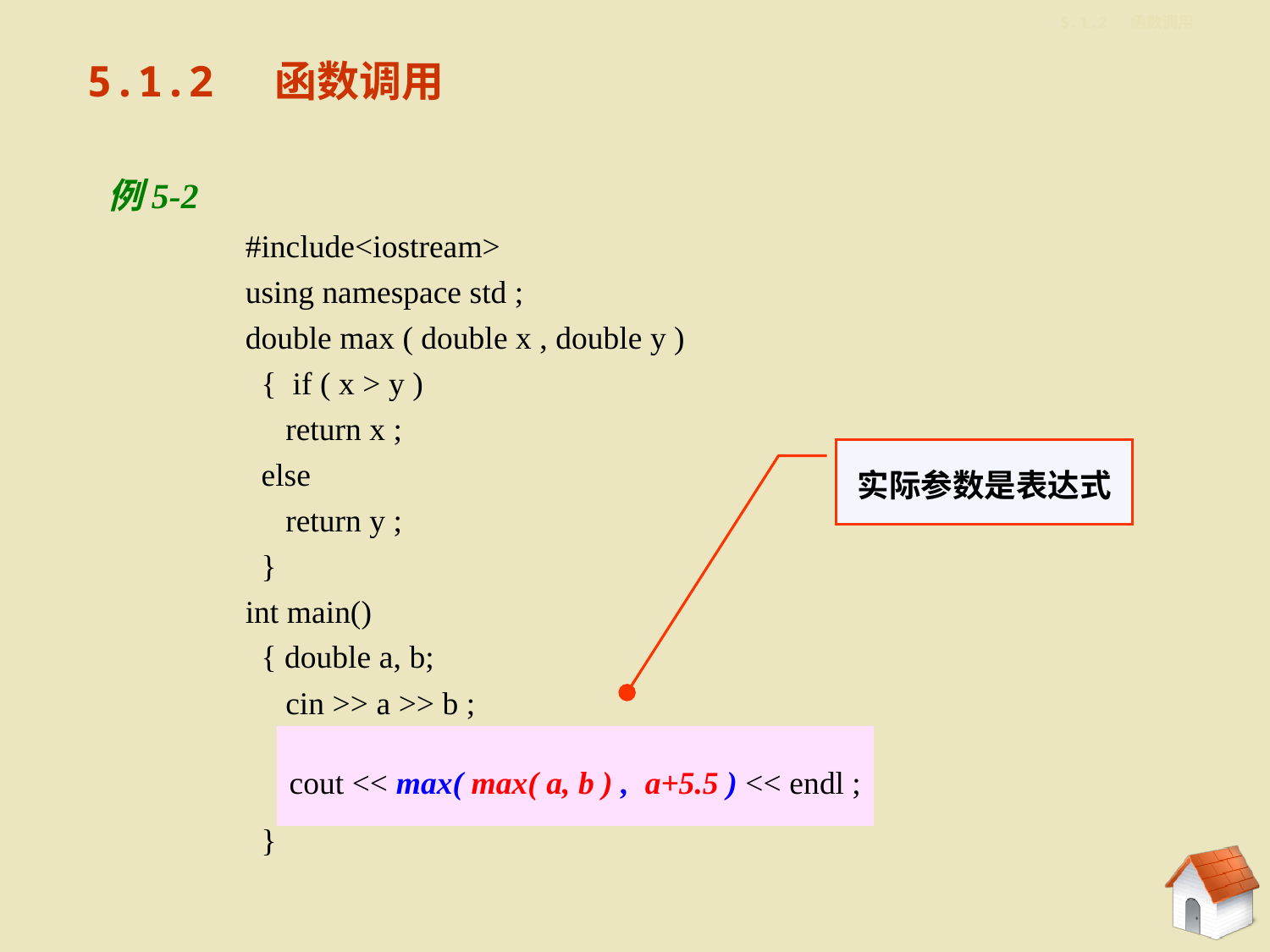

5.1.2  函数调用
5.1.2  函数调用
例5-2
#include<iostream>
using namespace std ;
double max ( double x , double y )
  {  if ( x > y )
     return x ;
  else
     return y ;
  }
int main()
  { double a, b;
     cin >> a >> b ;
     double m = max( a, b );
     cout << max( m, a+5.5 ) << endl ;
  }
实际参数是表达式
cout << max( max( a, b ) ,  a+5.5 ) << endl ;